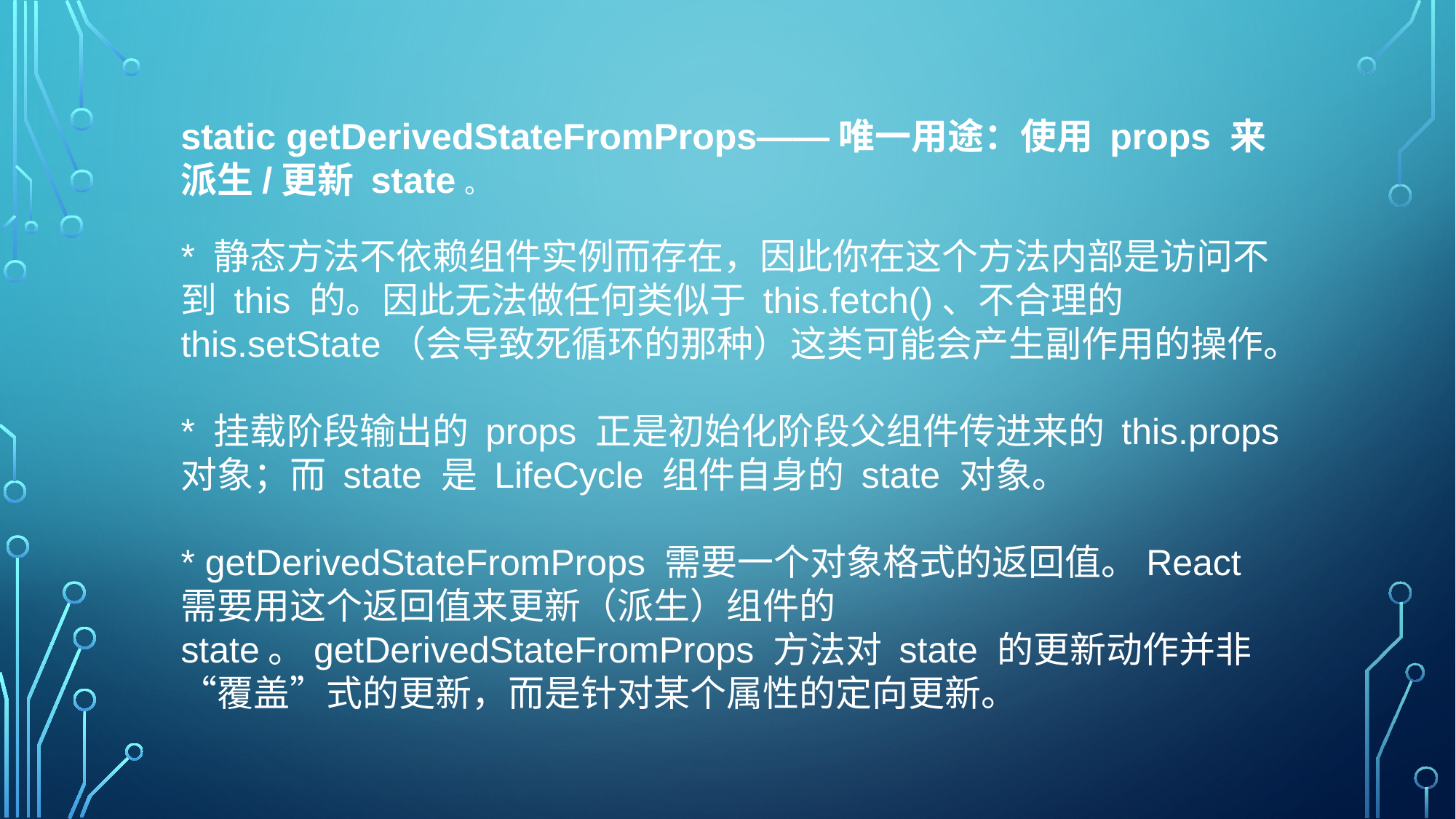

static getDerivedStateFromProps——唯一用途：使用 props 来派生/更新 state。

* 静态方法不依赖组件实例而存在，因此你在这个方法内部是访问不到 this 的。因此无法做任何类似于 this.fetch()、不合理的 this.setState（会导致死循环的那种）这类可能会产生副作用的操作。

* 挂载阶段输出的 props 正是初始化阶段父组件传进来的 this.props 对象；而 state 是 LifeCycle 组件自身的 state 对象。

* getDerivedStateFromProps 需要一个对象格式的返回值。React 需要用这个返回值来更新（派生）组件的 state。getDerivedStateFromProps 方法对 state 的更新动作并非“覆盖”式的更新，而是针对某个属性的定向更新。